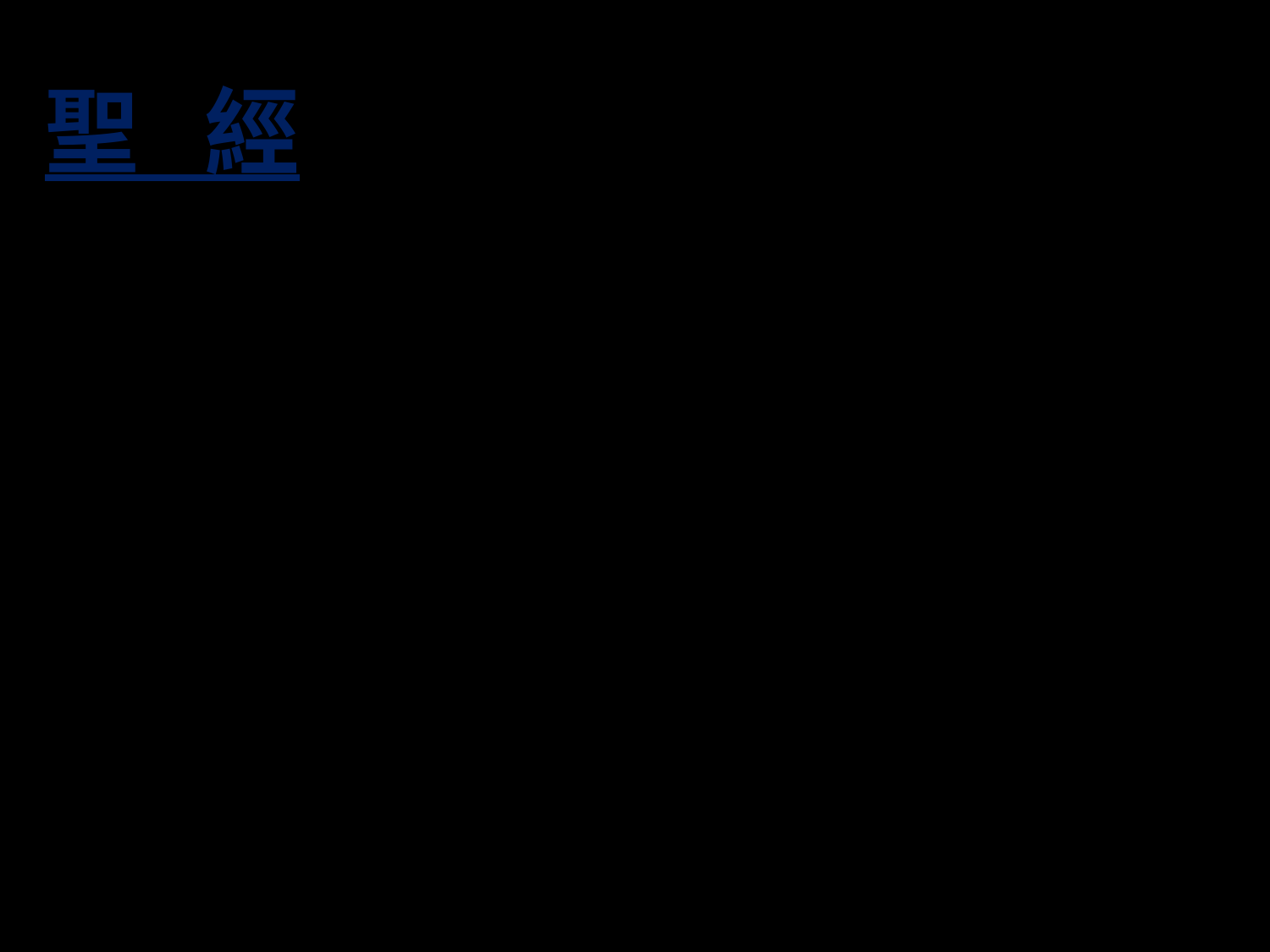

聖   經
神能照着運行在我們心裏的大力充充足足地成就一切，超過我們所求所想的。
 <以弗所書 3:20>